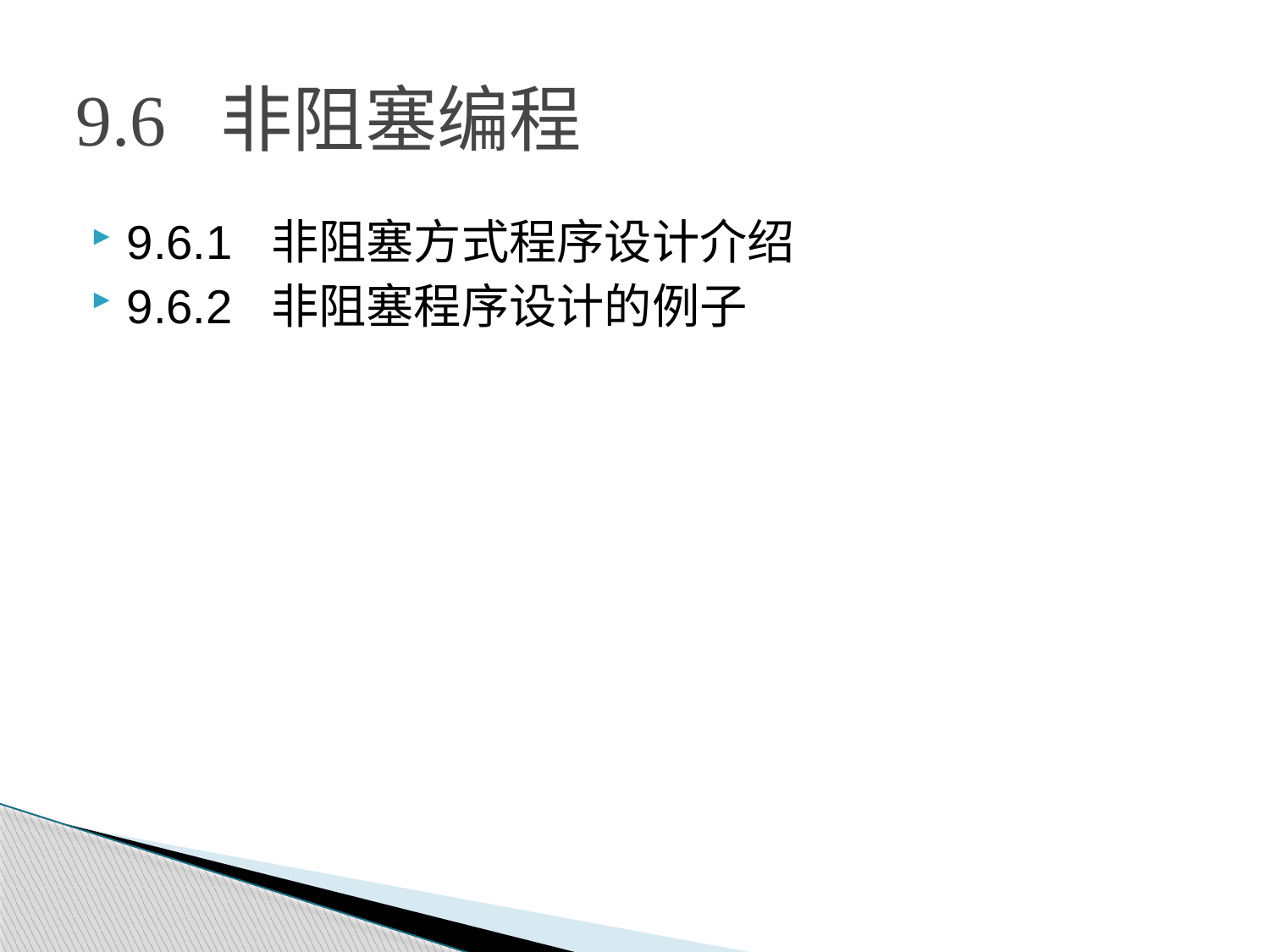

# 9.6  非阻塞编程
9.6.1  非阻塞方式程序设计介绍
9.6.2  非阻塞程序设计的例子